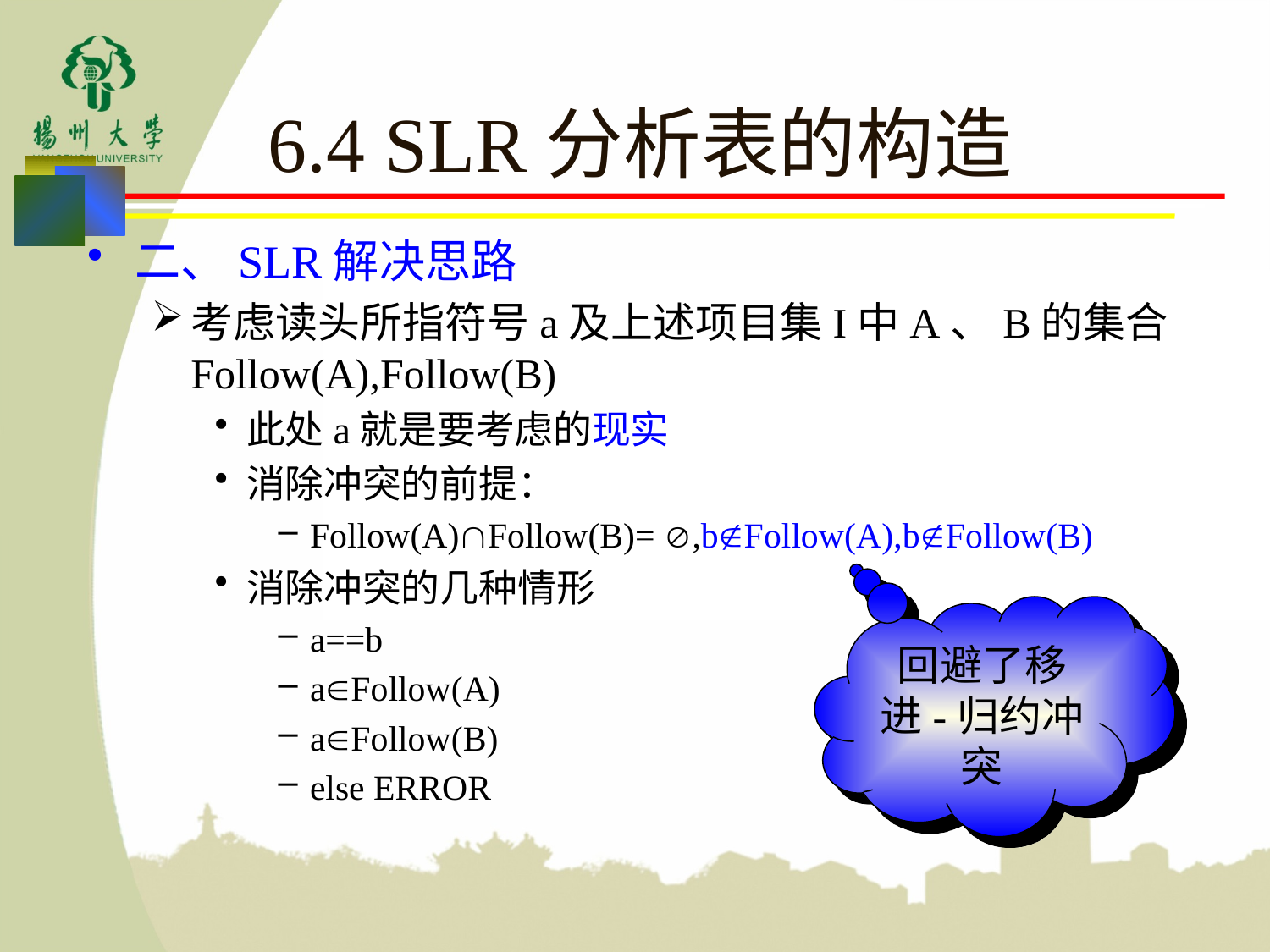

# 6.4 SLR分析表的构造
二、SLR解决思路
考虑读头所指符号a及上述项目集I中A、B的集合Follow(A),Follow(B)
此处a就是要考虑的现实
消除冲突的前提：
Follow(A)∩Follow(B)= ∅,b∉Follow(A),b∉Follow(B)
消除冲突的几种情形
a==b
a∈Follow(A)
a∈Follow(B)
else ERROR
回避了移进-归约冲突

66